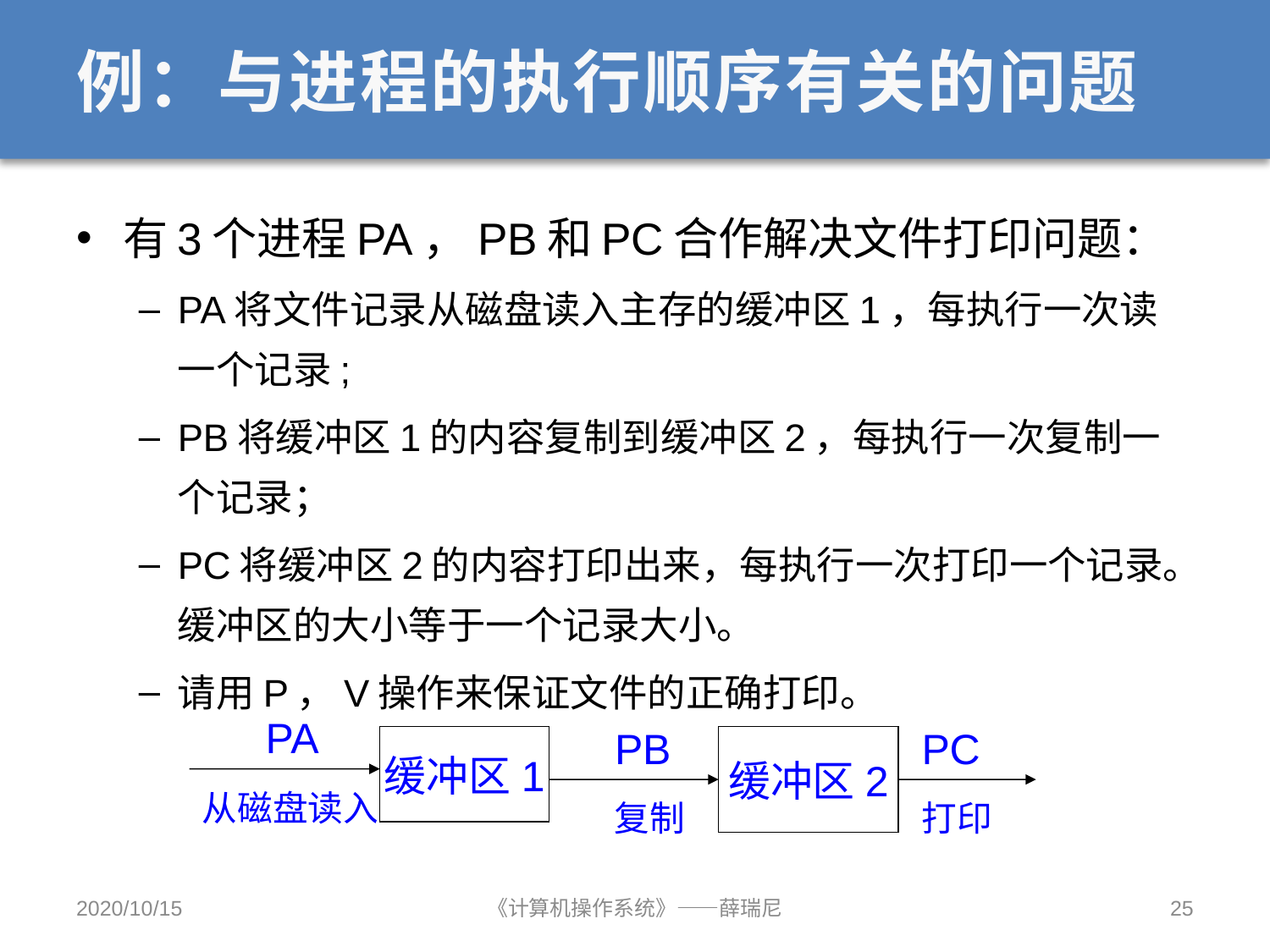

# 例：与进程的执行顺序有关的问题
有3个进程PA，PB和PC合作解决文件打印问题：
PA将文件记录从磁盘读入主存的缓冲区1，每执行一次读一个记录;
PB将缓冲区1的内容复制到缓冲区2，每执行一次复制一个记录；
PC将缓冲区2的内容打印出来，每执行一次打印一个记录。缓冲区的大小等于一个记录大小。
请用P，V操作来保证文件的正确打印。

PA
PB
PC
缓冲区1
缓冲区2

从磁盘读入

复制
打印
2020/10/15
《计算机操作系统》——薛瑞尼
25